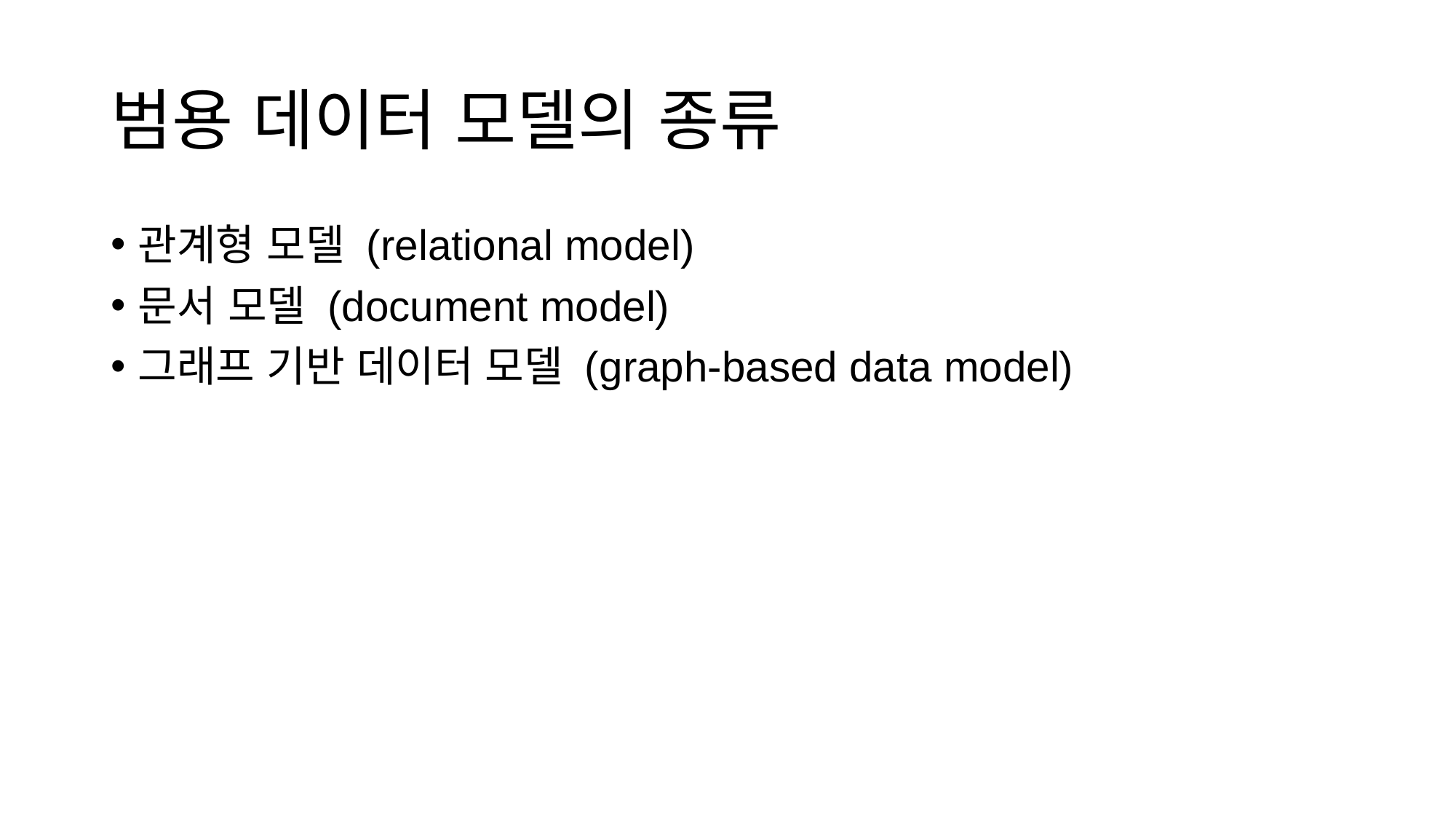

# 범용 데이터 모델의 종류
관계형 모델 (relational model)
문서 모델 (document model)
그래프 기반 데이터 모델 (graph-based data model)